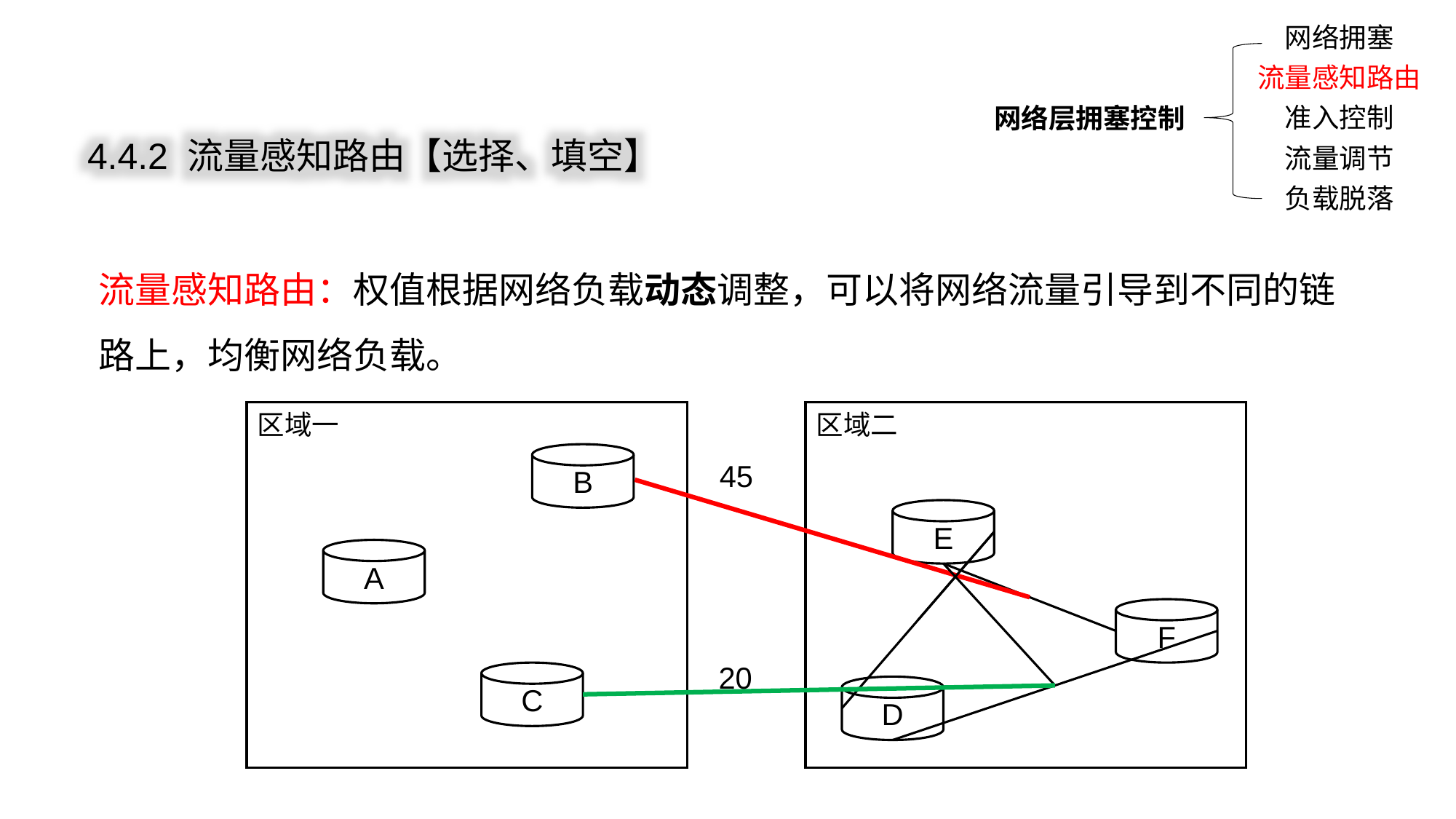

网络拥塞

流量感知路由
网络层拥塞控制
准入控制
流量调节
负载脱落
4.4.2 流量感知路由【选择、填空】
流量感知路由：权值根据网络负载动态调整，可以将网络流量引导到不同的链路上，均衡网络负载。
区域二

区域一
B
45
E
A
F
20
C
D